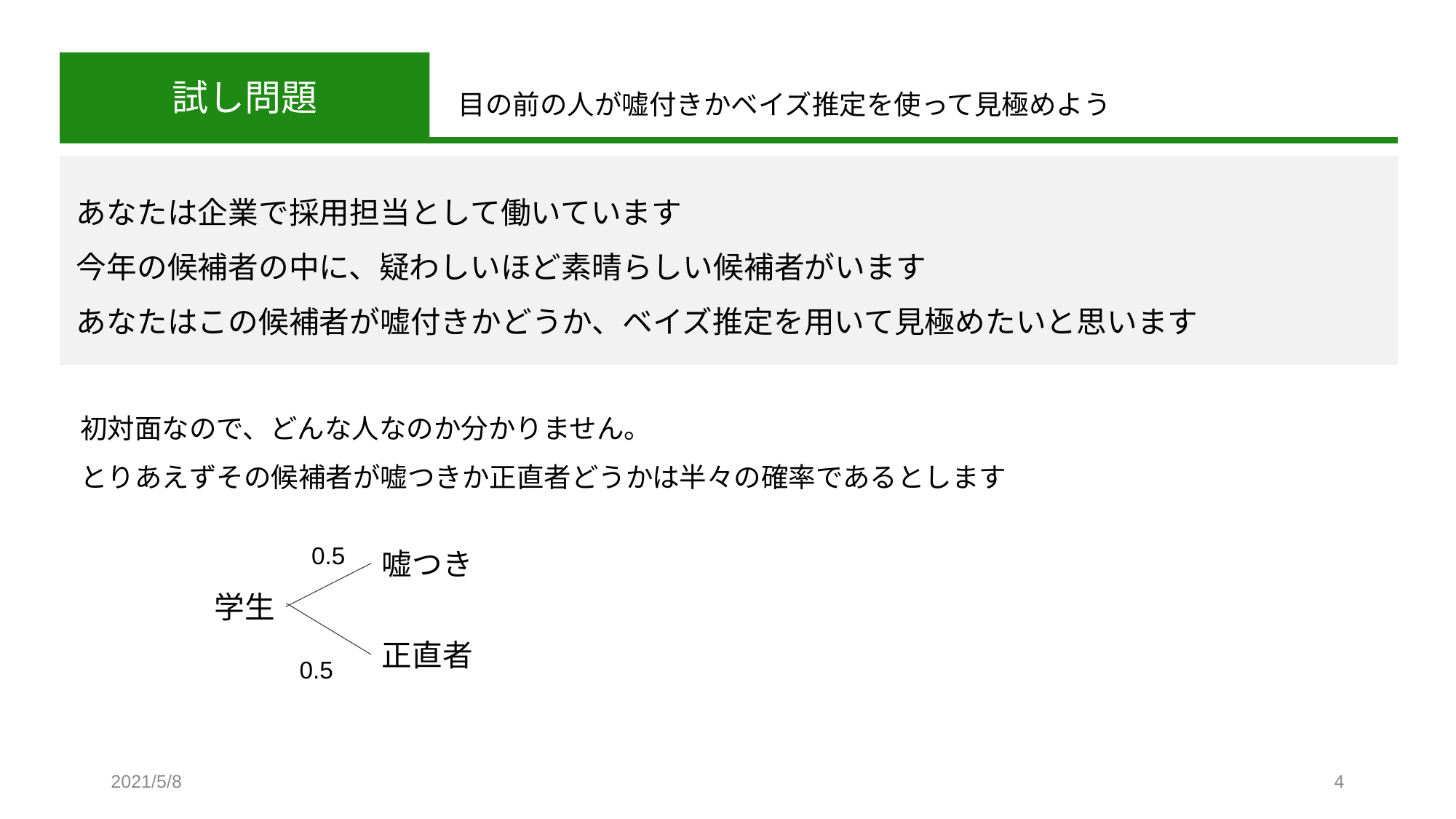

試し問題
目の前の人が嘘付きかベイズ推定を使って見極めよう

あなたは企業で採用担当として働いています
今年の候補者の中に、疑わしいほど素晴らしい候補者がいます
あなたはこの候補者が嘘付きかどうか、ベイズ推定を用いて見極めたいと思います
初対面なので、どんな人なのか分かりません。
とりあえずその候補者が嘘つきか正直者どうかは半々の確率であるとします
0.5
嘘つき
学生
正直者
0.5
2021/5/8
4